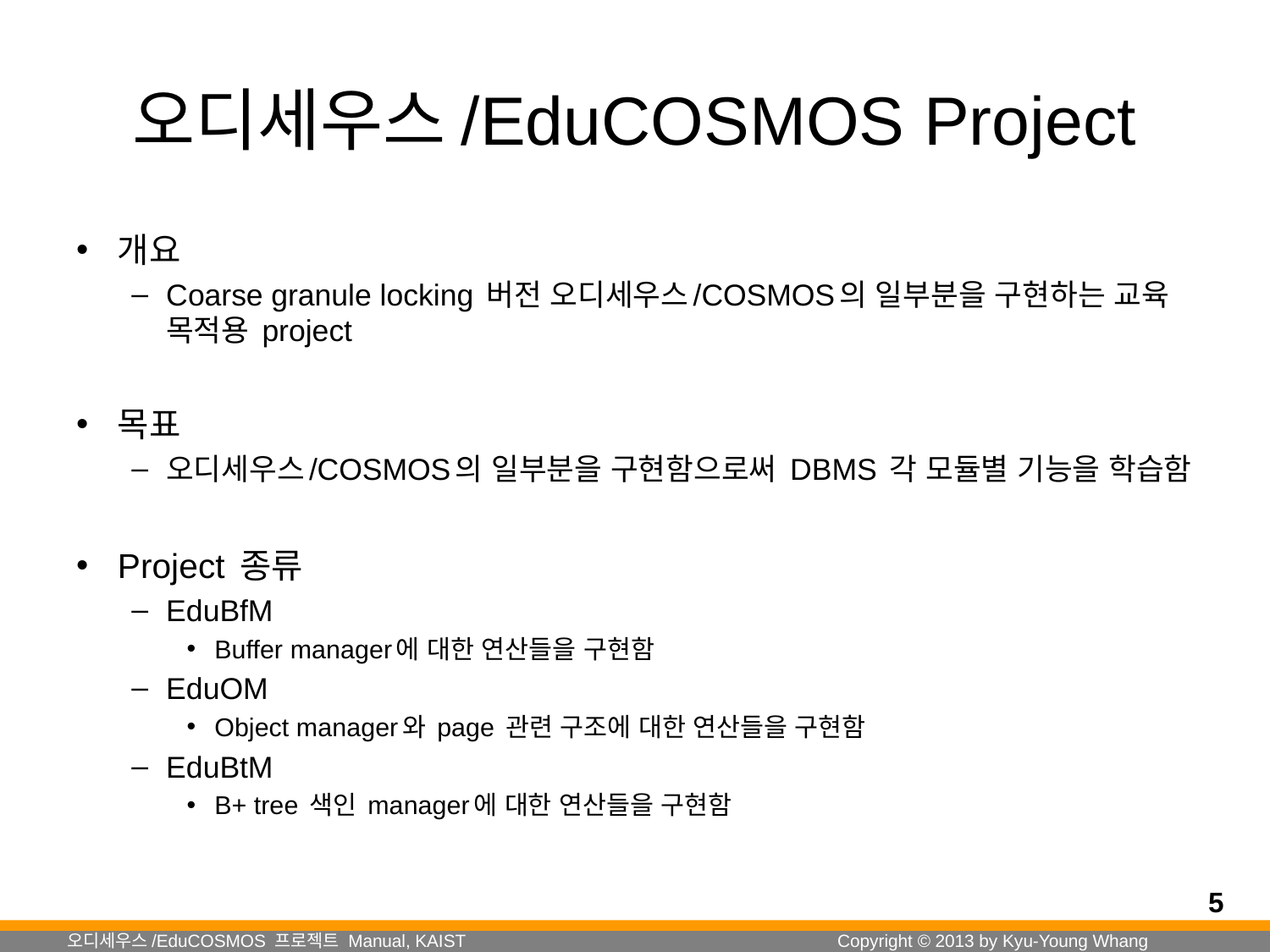

# 오디세우스/EduCOSMOS Project
개요
Coarse granule locking 버전 오디세우스/COSMOS의 일부분을 구현하는 교육 목적용 project

목표
오디세우스/COSMOS의 일부분을 구현함으로써 DBMS 각 모듈별 기능을 학습함

Project 종류
EduBfM
Buffer manager에 대한 연산들을 구현함
EduOM
Object manager와 page 관련 구조에 대한 연산들을 구현함
EduBtM
B+ tree 색인 manager에 대한 연산들을 구현함